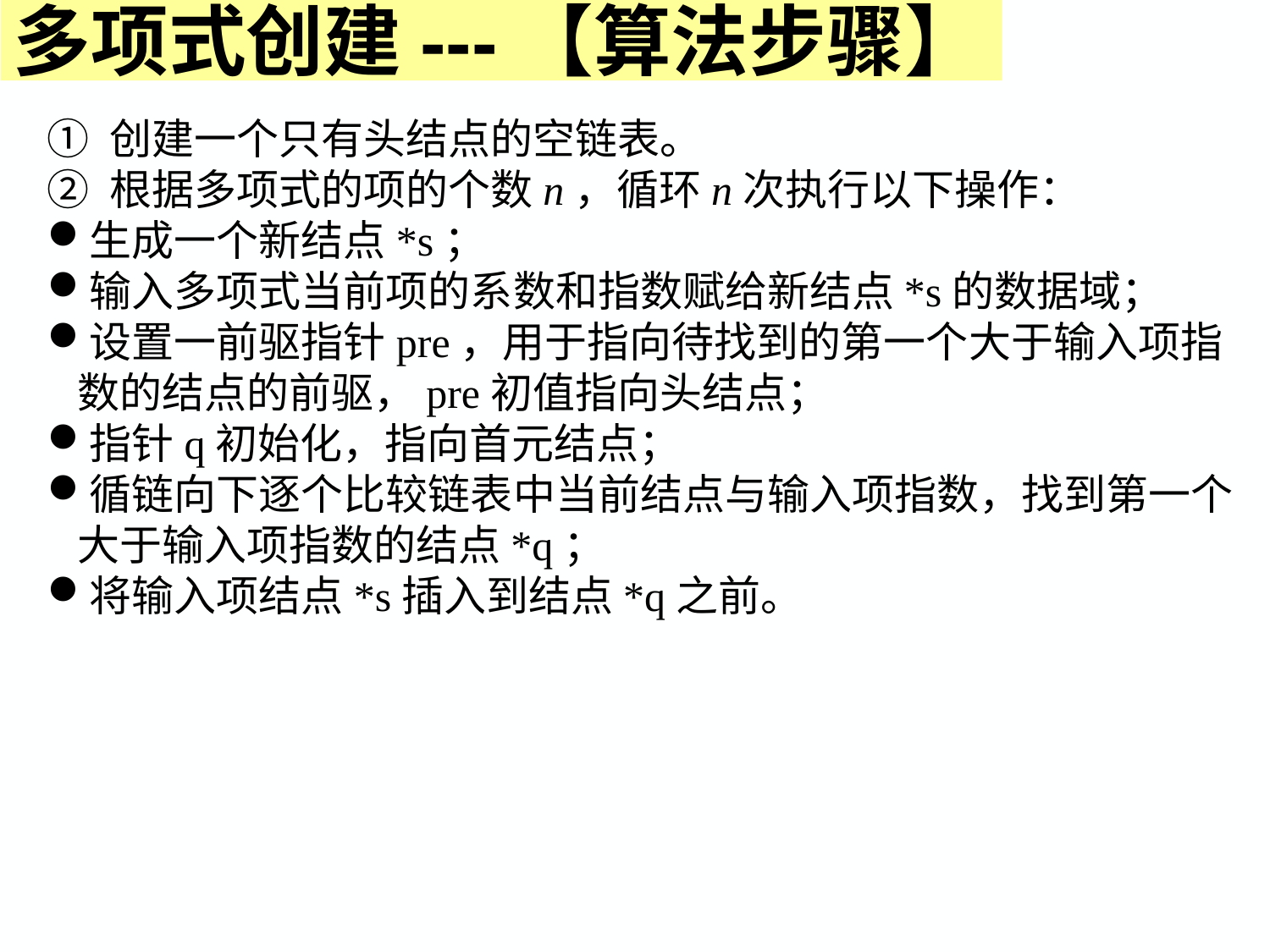

多项式创建---【算法步骤】
① 创建一个只有头结点的空链表。
② 根据多项式的项的个数n，循环n次执行以下操作：
生成一个新结点*s；
输入多项式当前项的系数和指数赋给新结点*s的数据域；
设置一前驱指针pre，用于指向待找到的第一个大于输入项指数的结点的前驱，pre初值指向头结点；
指针q初始化，指向首元结点；
循链向下逐个比较链表中当前结点与输入项指数，找到第一个大于输入项指数的结点*q；
将输入项结点*s插入到结点*q之前。